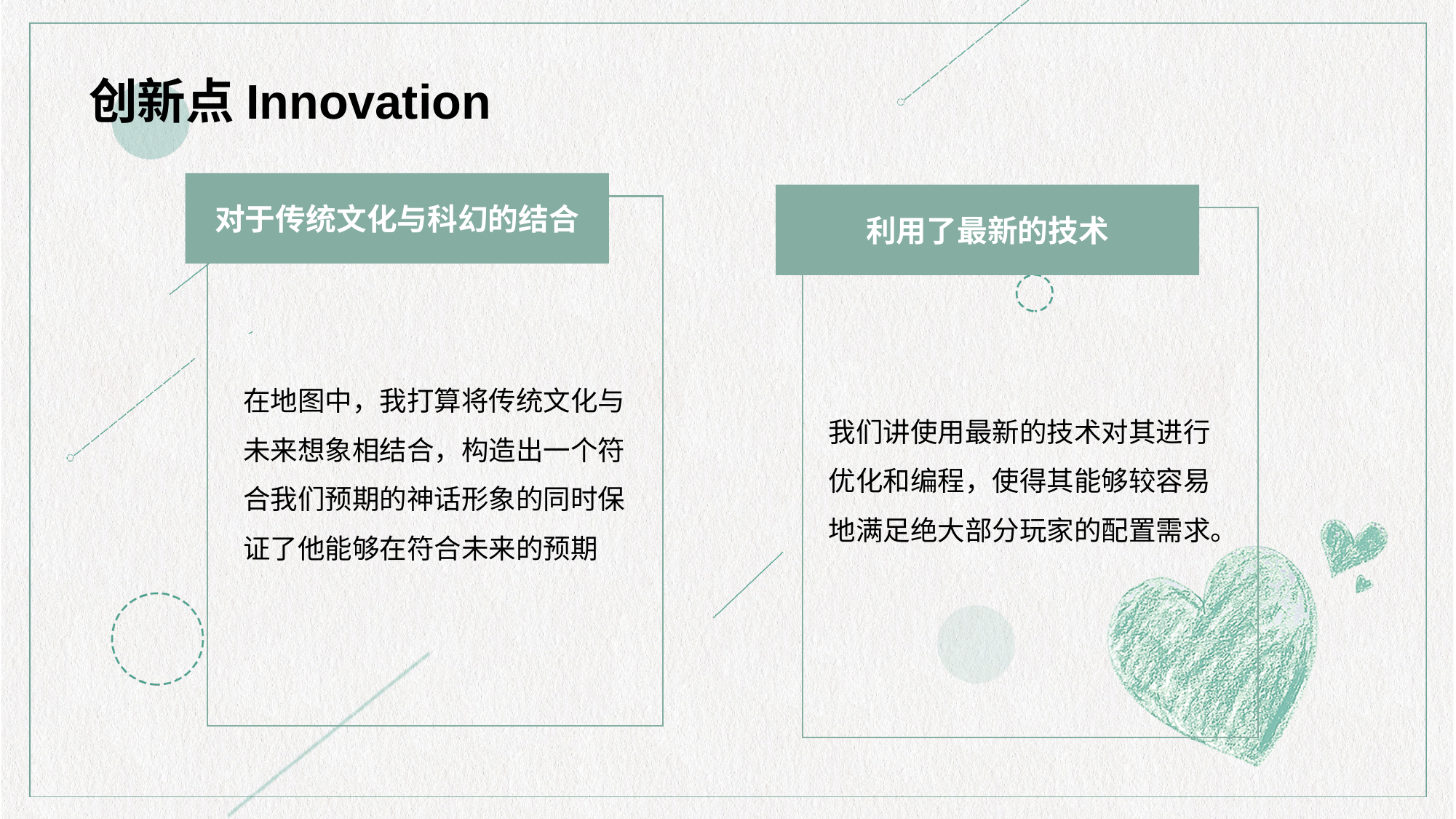

创新点Innovation
对于传统文化与科幻的结合

在地图中，我打算将传统文化与未来想象相结合，构造出一个符合我们预期的神话形象的同时保证了他能够在符合未来的预期
利用了最新的技术

我们讲使用最新的技术对其进行优化和编程，使得其能够较容易地满足绝大部分玩家的配置需求。